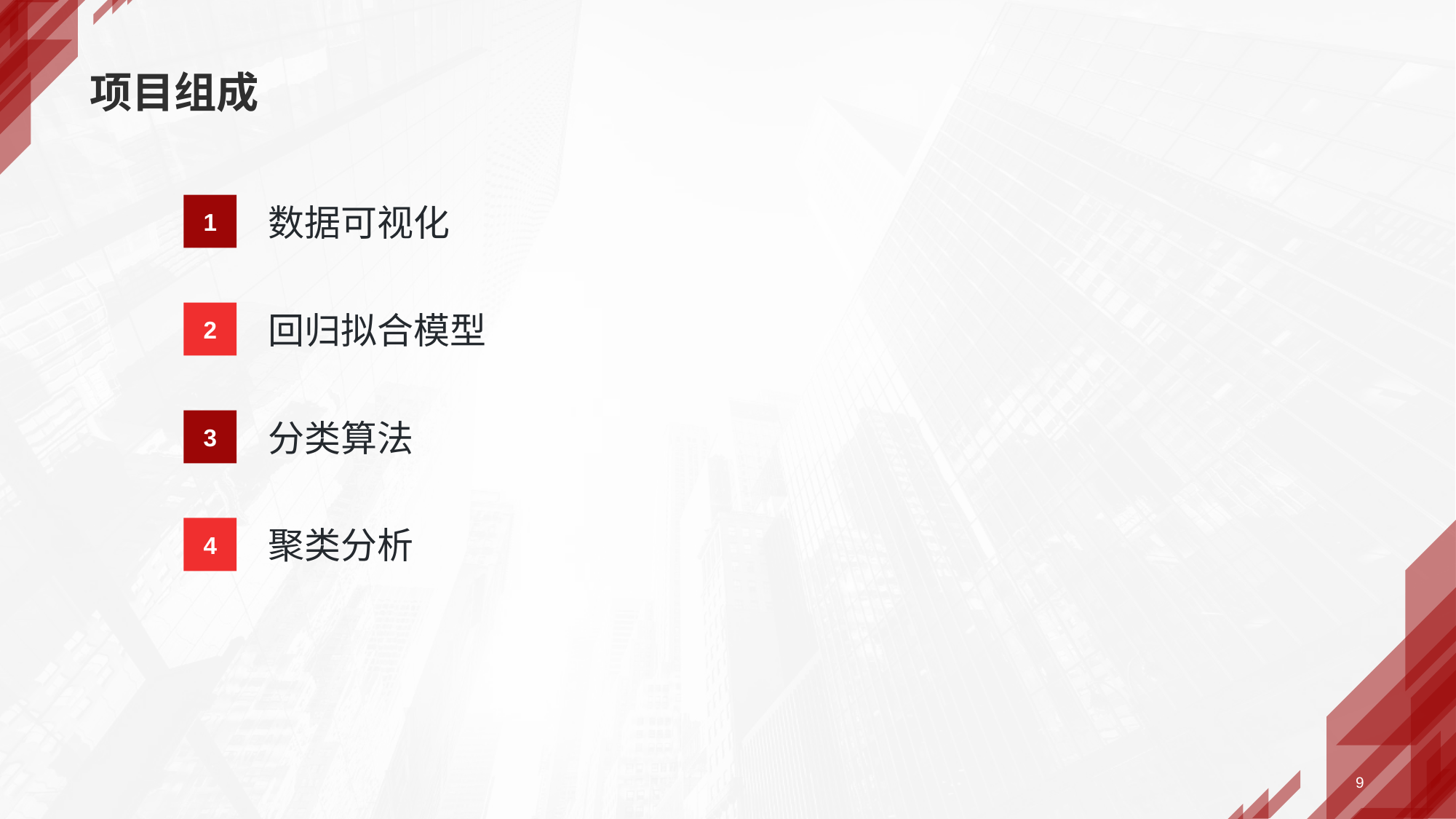

# 项目组成
数据可视化
1
回归拟合模型
2
分类算法
3
聚类分析
4
9